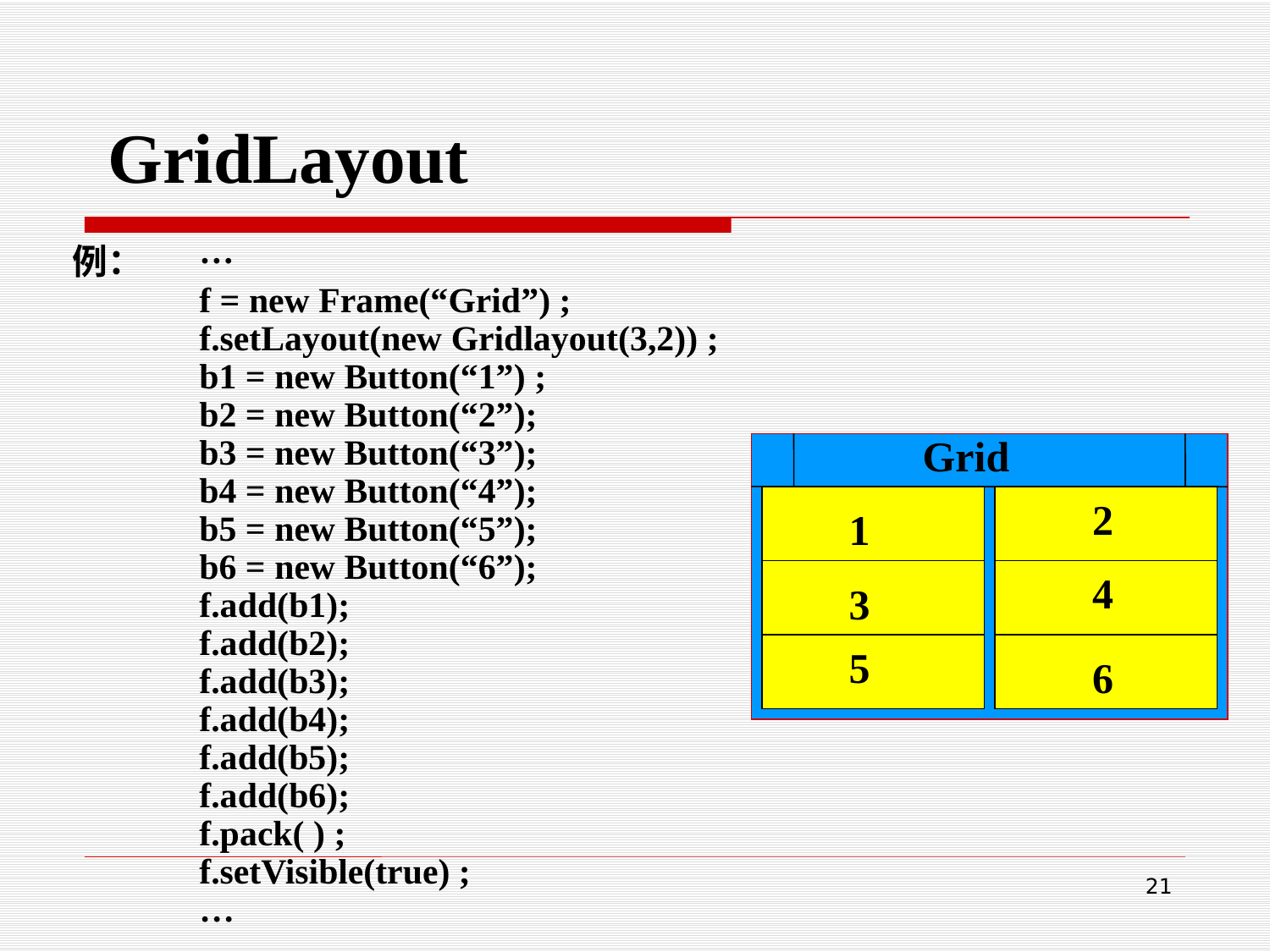

GridLayout
例：	…
	f = new Frame(“Grid”) ;
	f.setLayout(new Gridlayout(3,2)) ;
	b1 = new Button(“1”) ;
	b2 = new Button(“2”);
	b3 = new Button(“3”);
	b4 = new Button(“4”);
	b5 = new Button(“5”);
	b6 = new Button(“6”);
	f.add(b1);
	f.add(b2);
	f.add(b3);
	f.add(b4);
	f.add(b5);
	f.add(b6);
	f.pack( ) ;
	f.setVisible(true) ;
	…
Grid

2
1

4
3

5

6
21